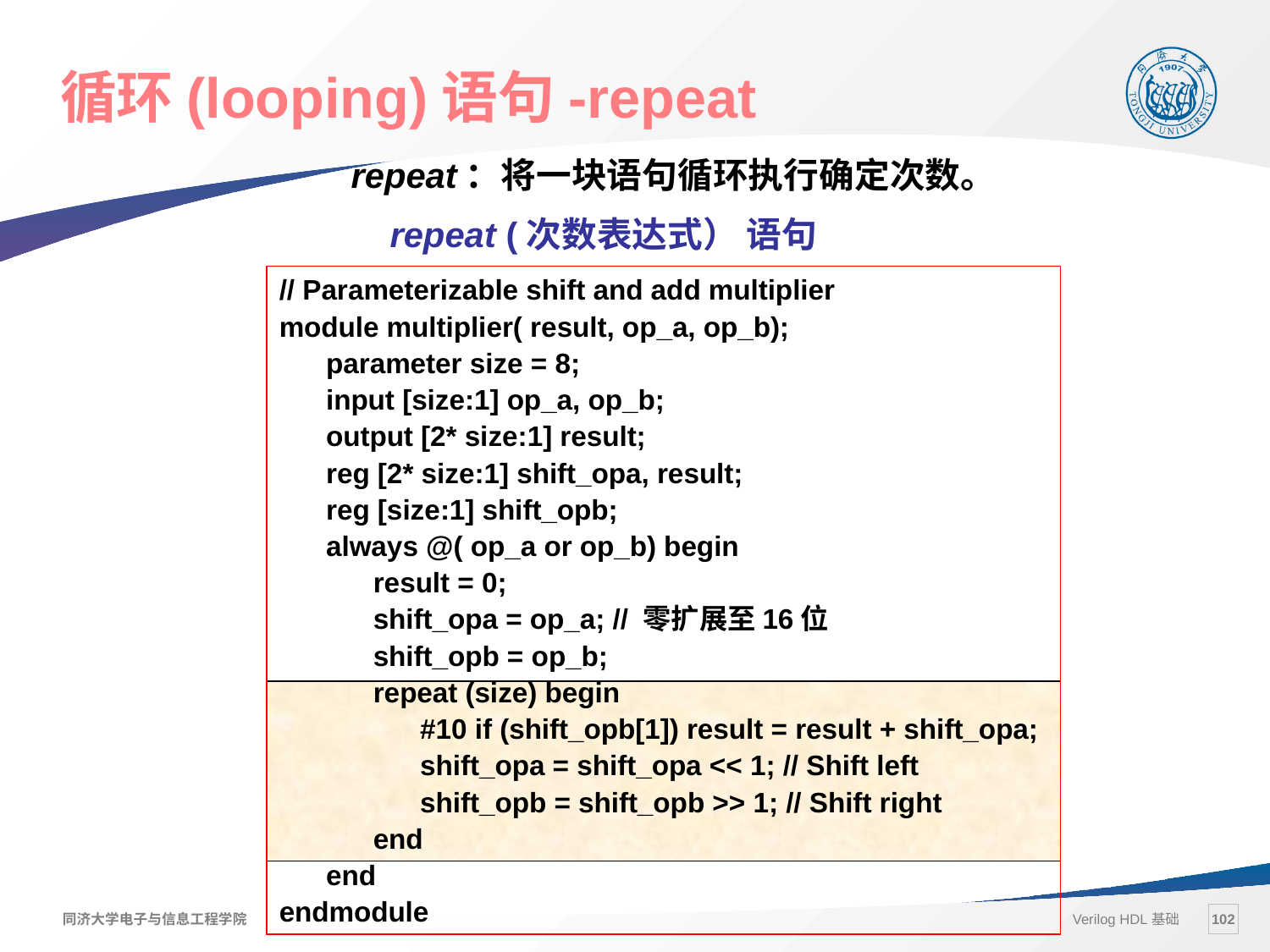

# 循环(looping)语句-repeat
repeat：将一块语句循环执行确定次数。
    repeat (次数表达式） 语句
// Parameterizable shift and add multiplier
module multiplier( result, op_a, op_b);
      parameter size = 8;
      input [size:1] op_a, op_b;
      output [2* size:1] result;
      reg [2* size:1] shift_opa, result;
      reg [size:1] shift_opb;
      always @( op_a or op_b) begin
            result = 0;
            shift_opa = op_a; // 零扩展至16位
            shift_opb = op_b;
            repeat (size) begin
                  #10 if (shift_opb[1]) result = result + shift_opa;
                  shift_opa = shift_opa << 1; // Shift left
                  shift_opb = shift_opb >> 1; // Shift right
            end
      end
endmodule